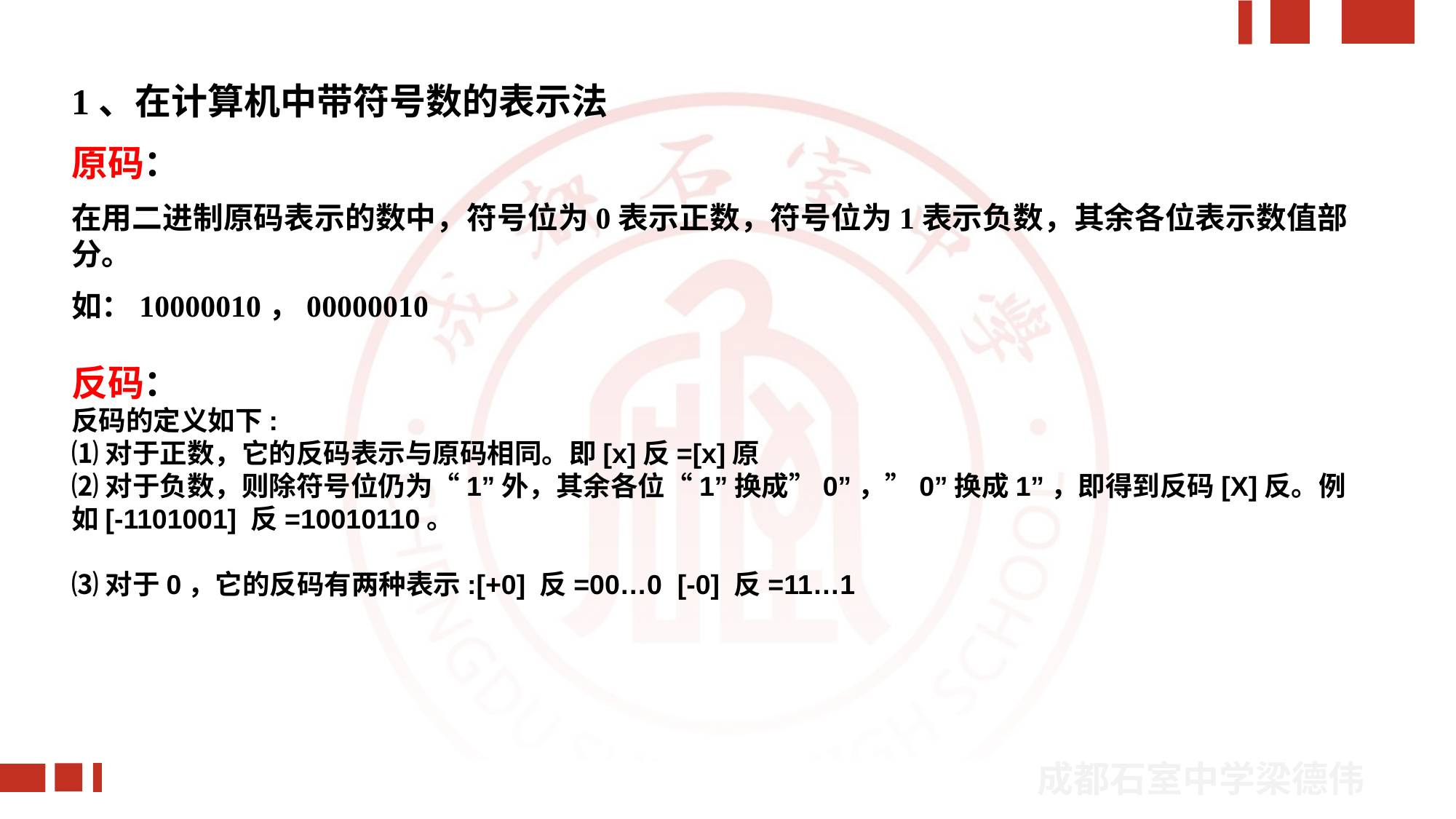

1、在计算机中带符号数的表示法
原码：
在用二进制原码表示的数中，符号位为0表示正数，符号位为1表示负数，其余各位表示数值部分。
如：10000010，00000010

反码：
反码的定义如下:
⑴对于正数，它的反码表示与原码相同。即[x]反=[x]原
⑵对于负数，则除符号位仍为“1”外，其余各位“1”换成”0”，”0”换成1”，即得到反码[X]反。例如[-1101001] 反=10010110。

⑶对于0，它的反码有两种表示:[+0] 反=00…0  [-0] 反=11…1